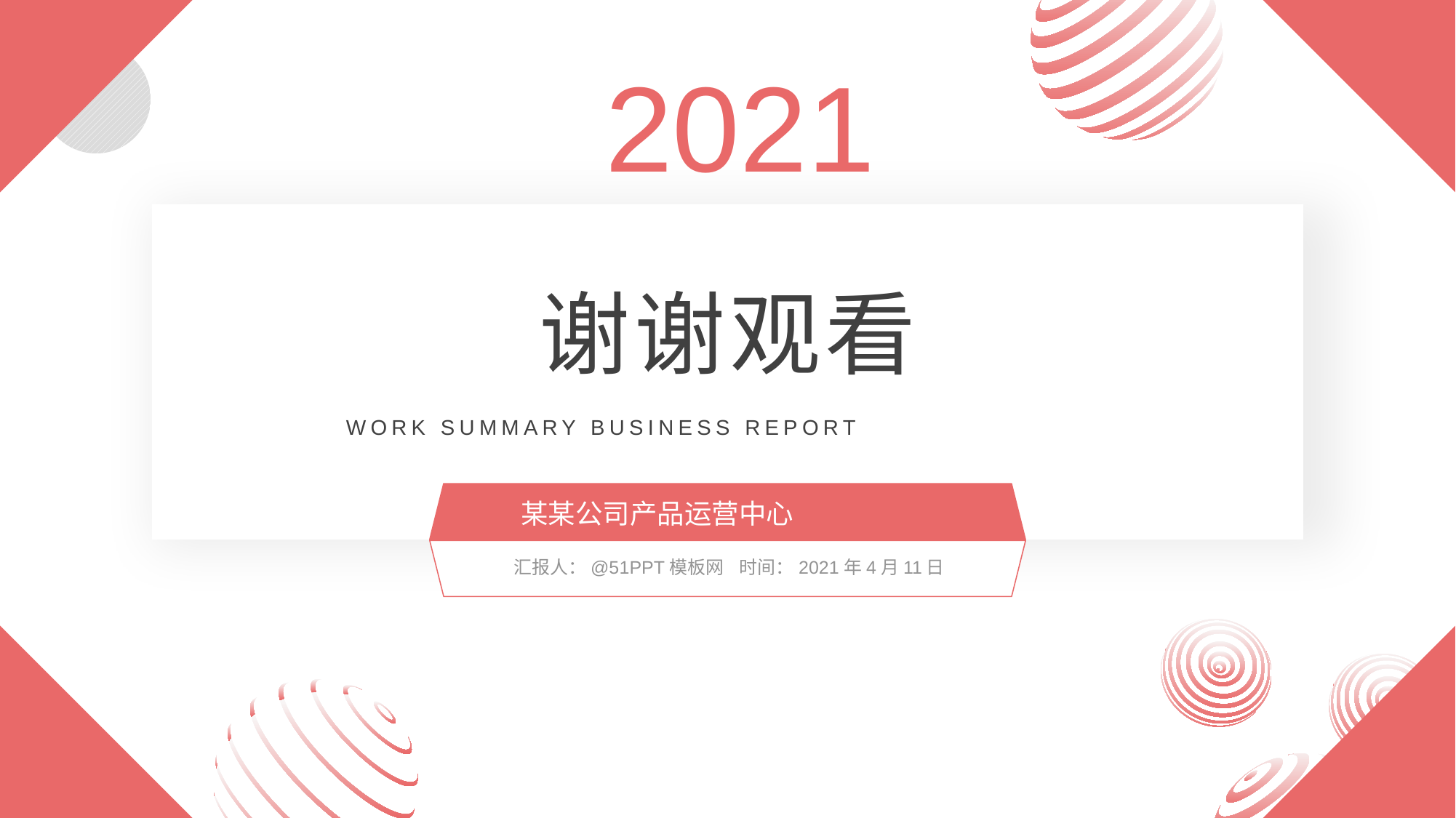

2021

谢谢观看
WORK SUMMARY BUSINESS REPORT

某某公司产品运营中心

汇报人：@51PPT模板网    时间：2021年4月11日